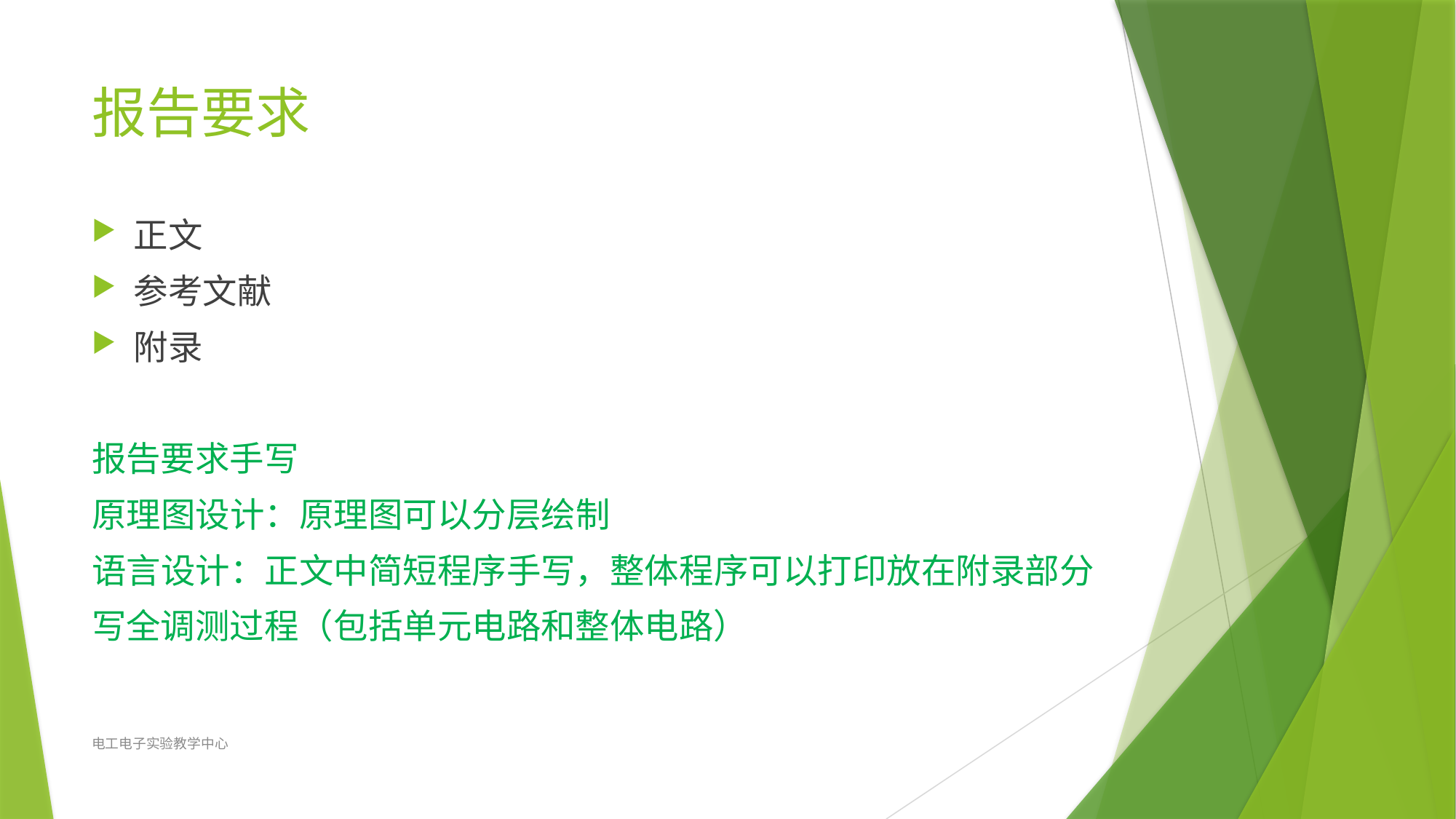

# 报告要求
正文
参考文献
附录

报告要求手写
原理图设计：原理图可以分层绘制
语言设计：正文中简短程序手写，整体程序可以打印放在附录部分
写全调测过程（包括单元电路和整体电路）
电工电子实验教学中心